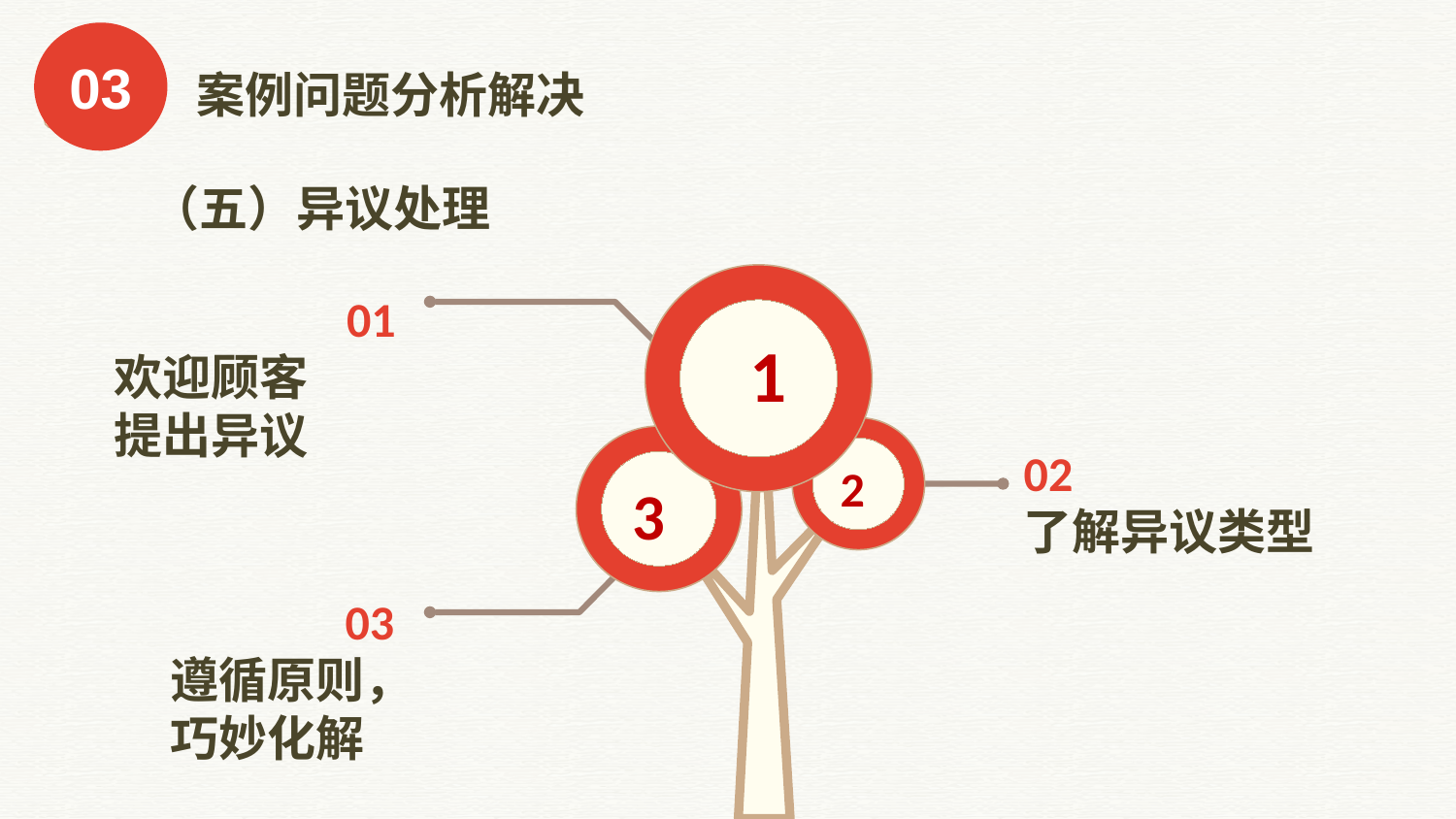

03
案例问题分析解决
（五）异议处理

01
欢迎顾客
提出异议
  1

2
02
了解异议类型
3

                03
遵循原则，
巧妙化解